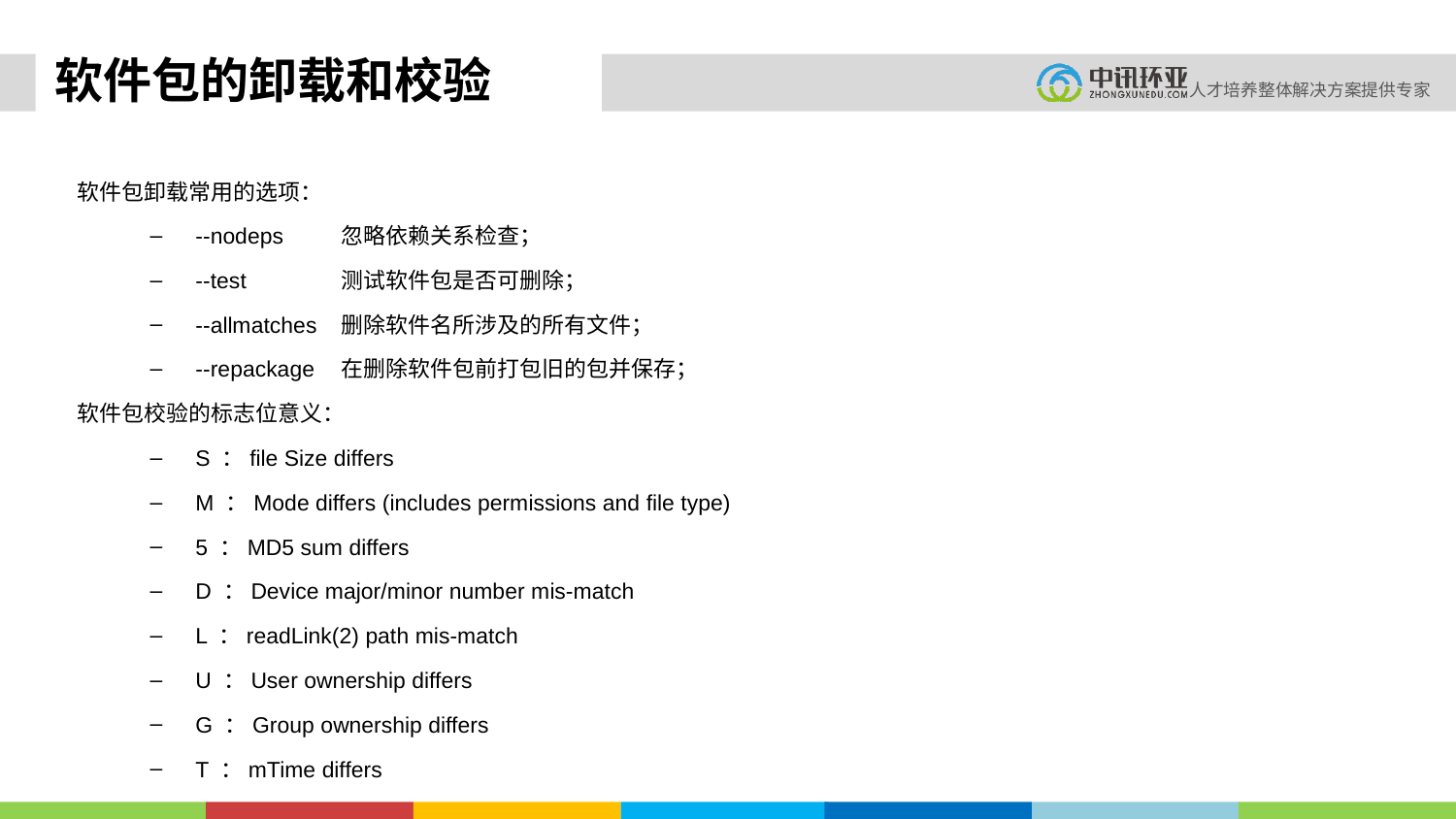

# 软件包的卸载和校验
软件包卸载常用的选项：
--nodeps	忽略依赖关系检查；
--test	测试软件包是否可删除；
--allmatches	删除软件名所涉及的所有文件；
--repackage	在删除软件包前打包旧的包并保存；
软件包校验的标志位意义：
S ：file Size differs
M ：Mode differs (includes permissions and file type)
5 ：MD5 sum differs
D ：Device major/minor number mis-match
L ：readLink(2) path mis-match
U ：User ownership differs
G ：Group ownership differs
T ：mTime differs